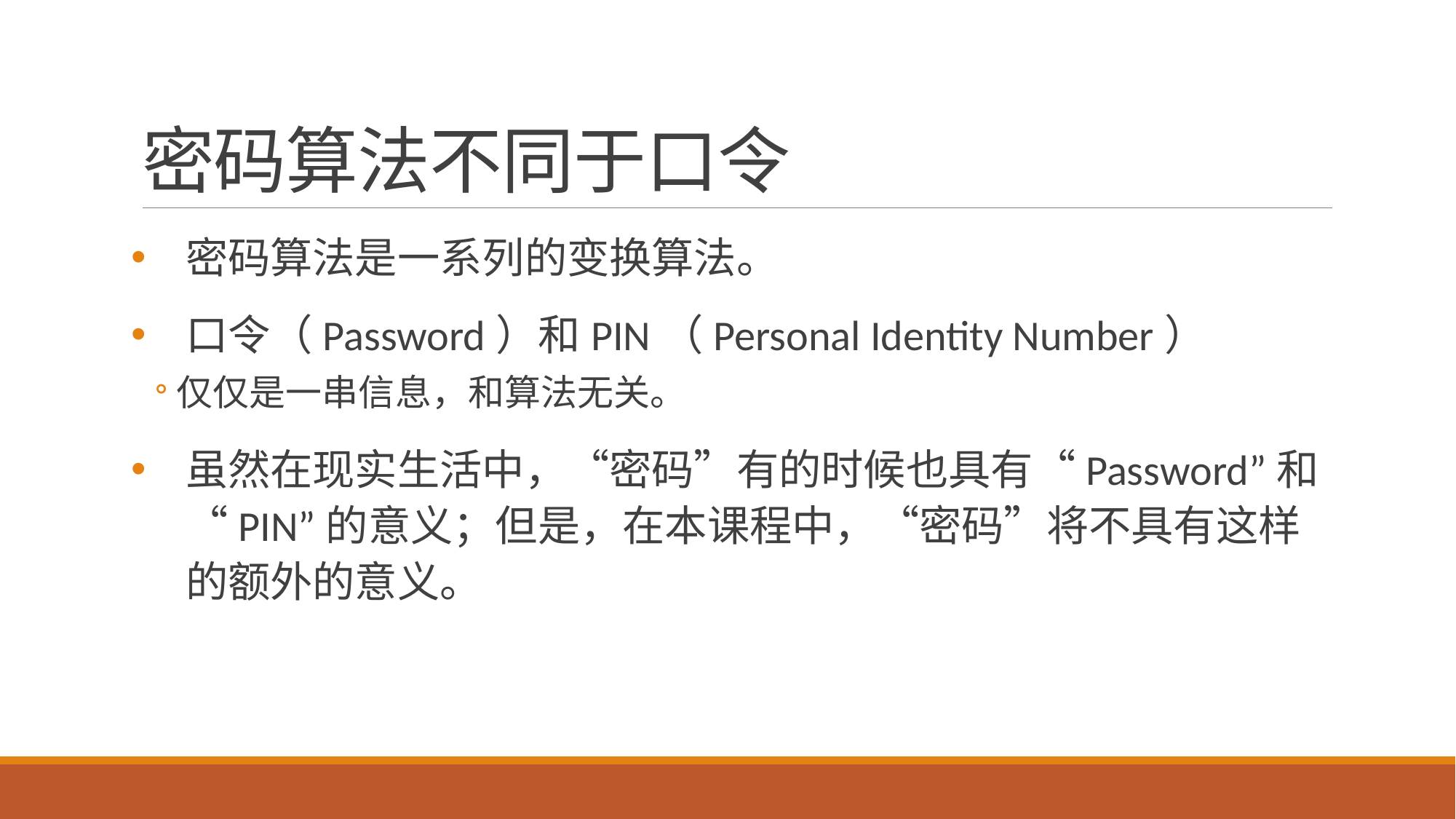

# 密码算法不同于口令
密码算法是一系列的变换算法。
口令（Password）和PIN（Personal Identity Number）
仅仅是一串信息，和算法无关。
虽然在现实生活中，“密码”有的时候也具有“Password”和“PIN”的意义；但是，在本课程中，“密码”将不具有这样的额外的意义。